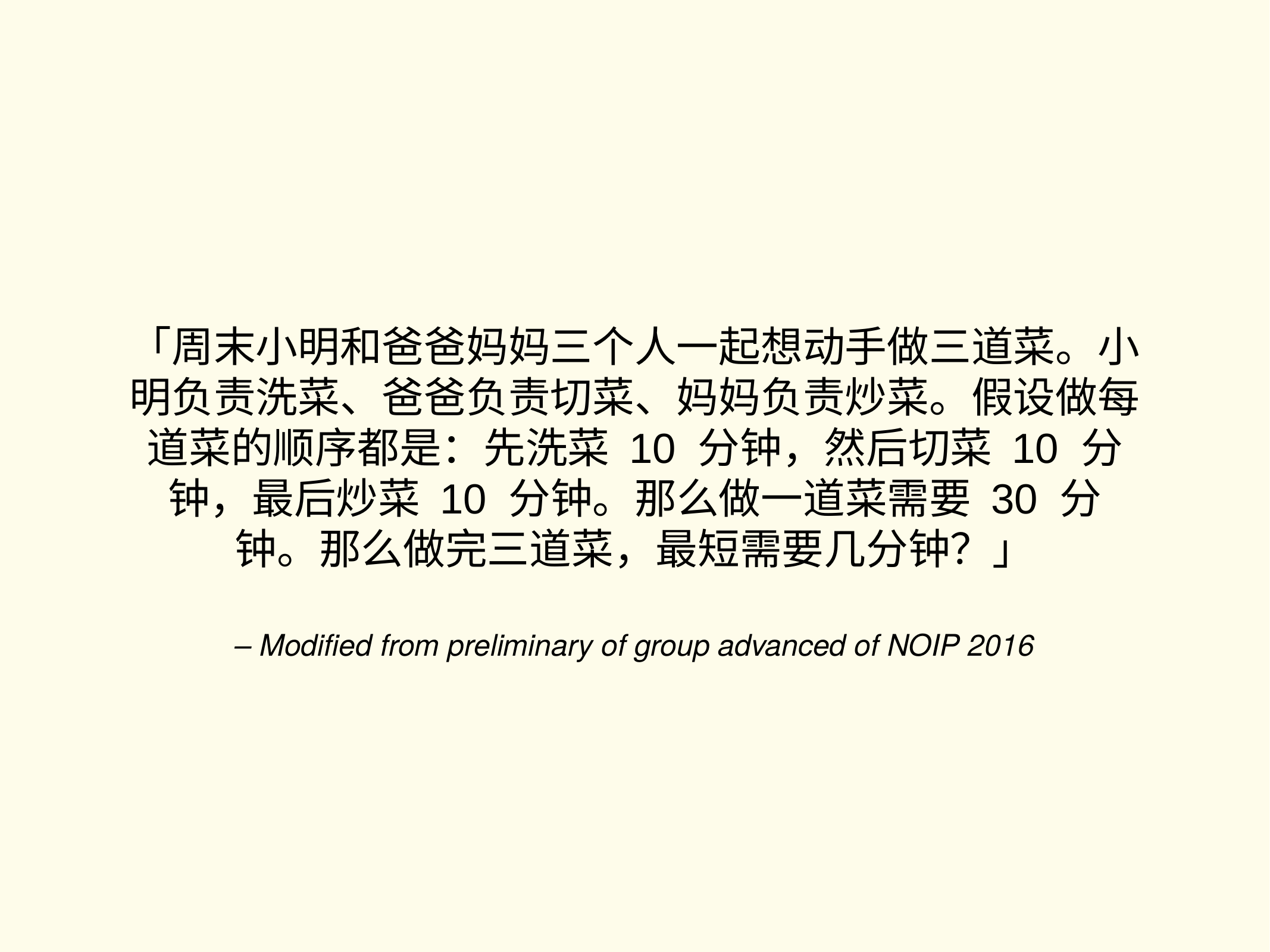

「周末小明和爸爸妈妈三个人一起想动手做三道菜。小明负责洗菜、爸爸负责切菜、妈妈负责炒菜。假设做每道菜的顺序都是：先洗菜 10 分钟，然后切菜 10 分钟，最后炒菜 10 分钟。那么做一道菜需要 30 分钟。那么做完三道菜，最短需要几分钟？」
– Modified from preliminary of group advanced of NOIP 2016